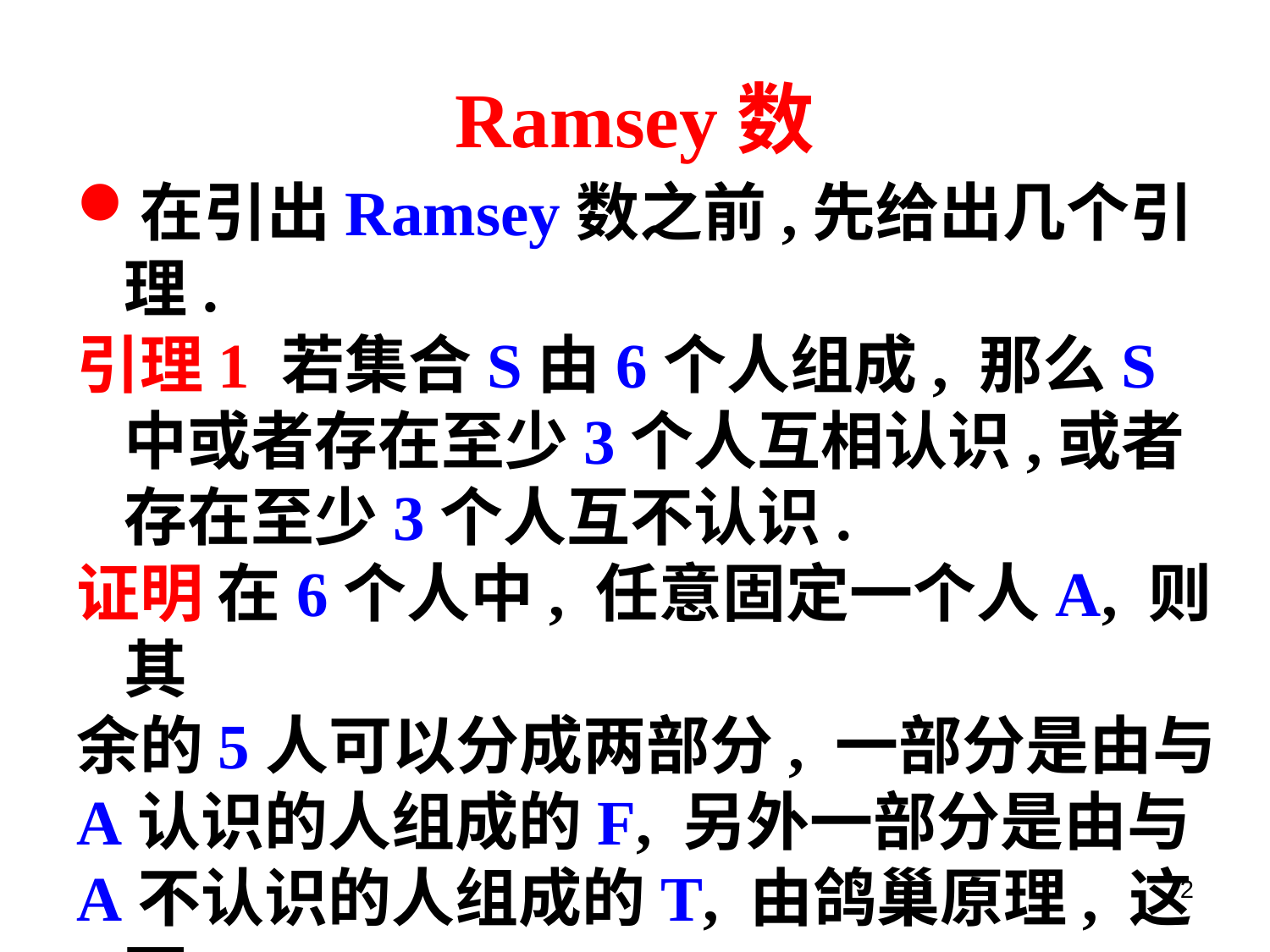

# Ramsey数
在引出Ramsey数之前,先给出几个引理.
引理1 若集合S由6个人组成, 那么S中或者存在至少3个人互相认识,或者存在至少3个人互不认识.
证明 在6个人中, 任意固定一个人A, 则其
余的5人可以分成两部分, 一部分是由与
A认识的人组成的F, 另外一部分是由与
A不认识的人组成的T, 由鸽巢原理, 这两
部分至少有一部分含有3个人.

2